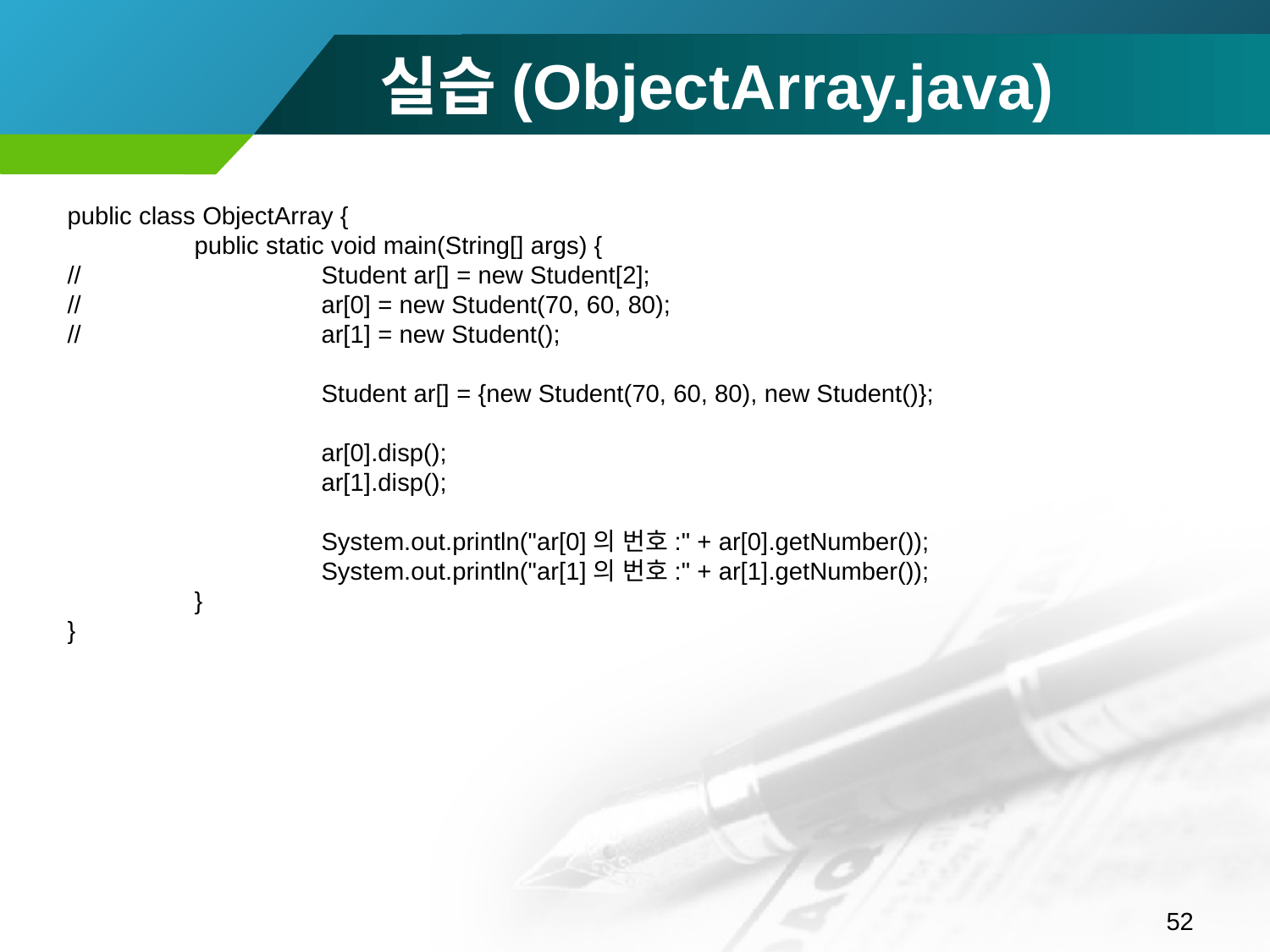

# 실습(ObjectArray.java)
public class ObjectArray {
	public static void main(String[] args) {
//		Student ar[] = new Student[2];
//		ar[0] = new Student(70, 60, 80);
//		ar[1] = new Student();

		Student ar[] = {new Student(70, 60, 80), new Student()};

		ar[0].disp();
		ar[1].disp();

		System.out.println("ar[0]의 번호:" + ar[0].getNumber());
		System.out.println("ar[1]의 번호:" + ar[1].getNumber());
	}
}
52